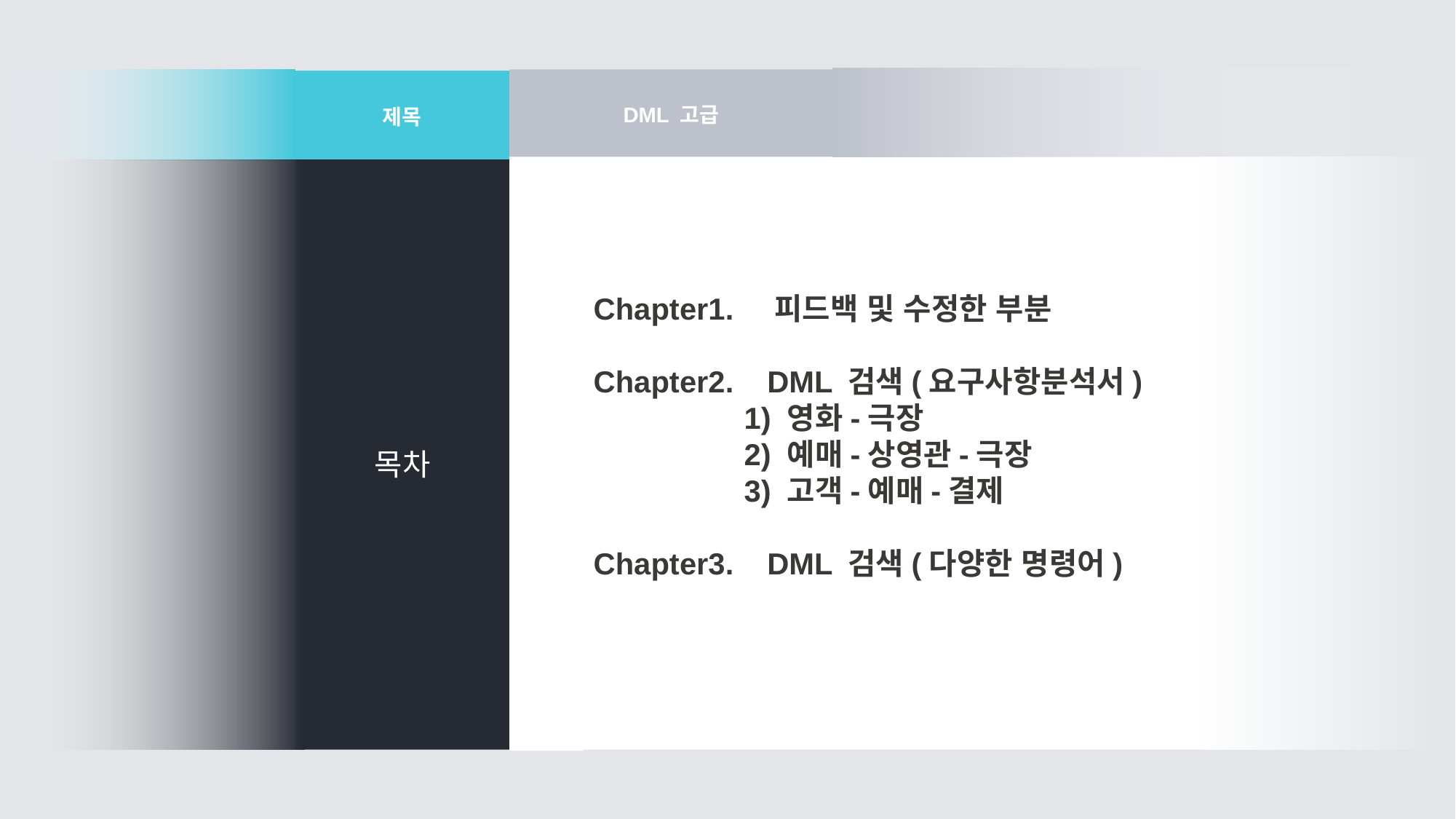

DML 고급
제목

Chapter1.    피드백 및 수정한 부분

Chapter2.    DML 검색(요구사항분석서)
                  1) 영화-극장
                  2) 예매-상영관-극장
                  3) 고객-예매-결제

Chapter3.    DML 검색(다양한 명령어)

목차